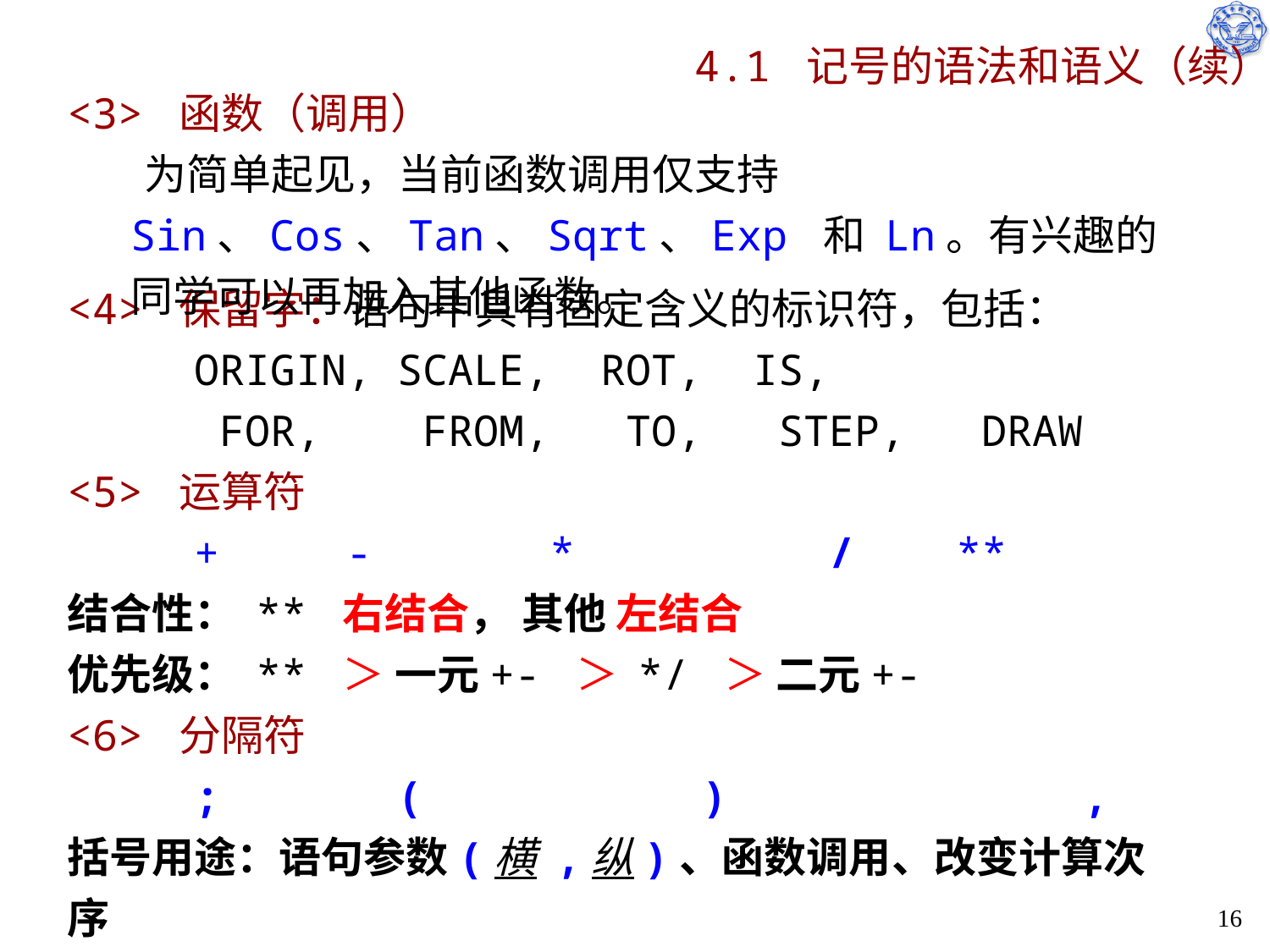

# 4.1 记号的语法和语义（续）

<3> 函数（调用）
       为简单起见，当前函数调用仅支持Sin、Cos、Tan、Sqrt、Exp 和 Ln。有兴趣的同学可以再加入其他函数。
<4> 保留字：语句中具有固定含义的标识符，包括：
	ORIGIN, SCALE,  ROT,  IS,
      FOR,    FROM,   TO,   STEP,   DRAW
<5> 运算符
	+	 -	    *	     /	**
结合性： ** 右结合， 其他 左结合
优先级： ** ＞ 一元+- ＞ */ ＞ 二元+-
<6> 分隔符
	;	   (	          )	          ,
括号用途：语句参数(横 ,纵)、函数调用、改变计算次序
16